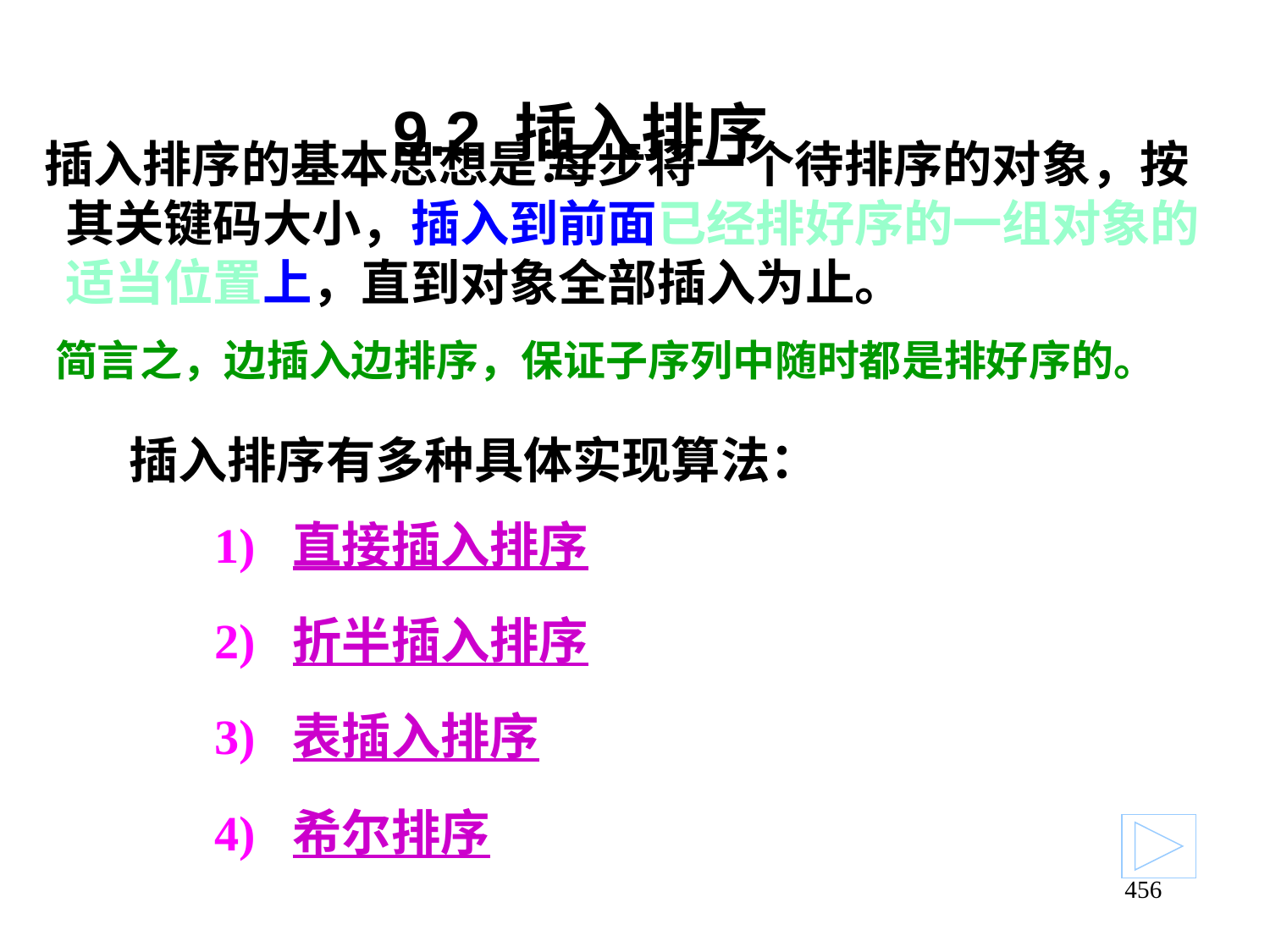

# 9.2 插入排序
插入排序的基本思想是：
                                          每步将一个待排序的对象，按其关键码大小，插入到前面已经排好序的一组对象的适当位置上，直到对象全部插入为止。
简言之，边插入边排序，保证子序列中随时都是排好序的。
插入排序有多种具体实现算法：
       1)  直接插入排序
       2)  折半插入排序
       3)  表插入排序
       4)  希尔排序

456